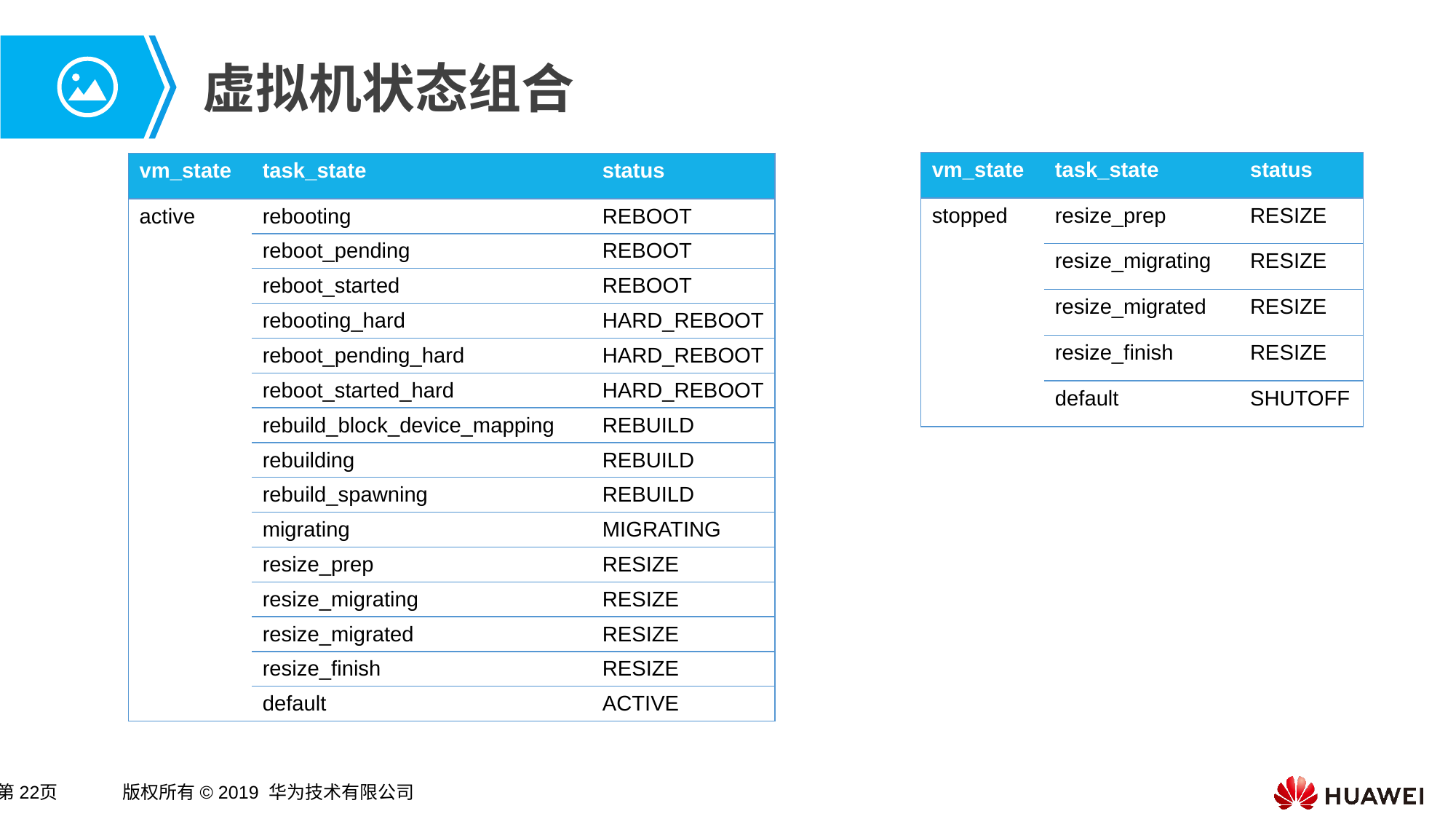

# 虚拟机状态组合
| vm\_state | task\_state | status |
| --- | --- | --- |
| stopped | resize\_prep | RESIZE |
|  | resize\_migrating | RESIZE |
|  | resize\_migrated | RESIZE |
|  | resize\_finish | RESIZE |
|  | default | SHUTOFF |
| vm\_state | task\_state | status |
| --- | --- | --- |
| active | rebooting | REBOOT |
|  | reboot\_pending | REBOOT |
|  | reboot\_started | REBOOT |
|  | rebooting\_hard | HARD\_REBOOT |
|  | reboot\_pending\_hard | HARD\_REBOOT |
|  | reboot\_started\_hard | HARD\_REBOOT |
|  | rebuild\_block\_device\_mapping | REBUILD |
|  | rebuilding | REBUILD |
|  | rebuild\_spawning | REBUILD |
|  | migrating | MIGRATING |
|  | resize\_prep | RESIZE |
|  | resize\_migrating | RESIZE |
|  | resize\_migrated | RESIZE |
|  | resize\_finish | RESIZE |
|  | default | ACTIVE |